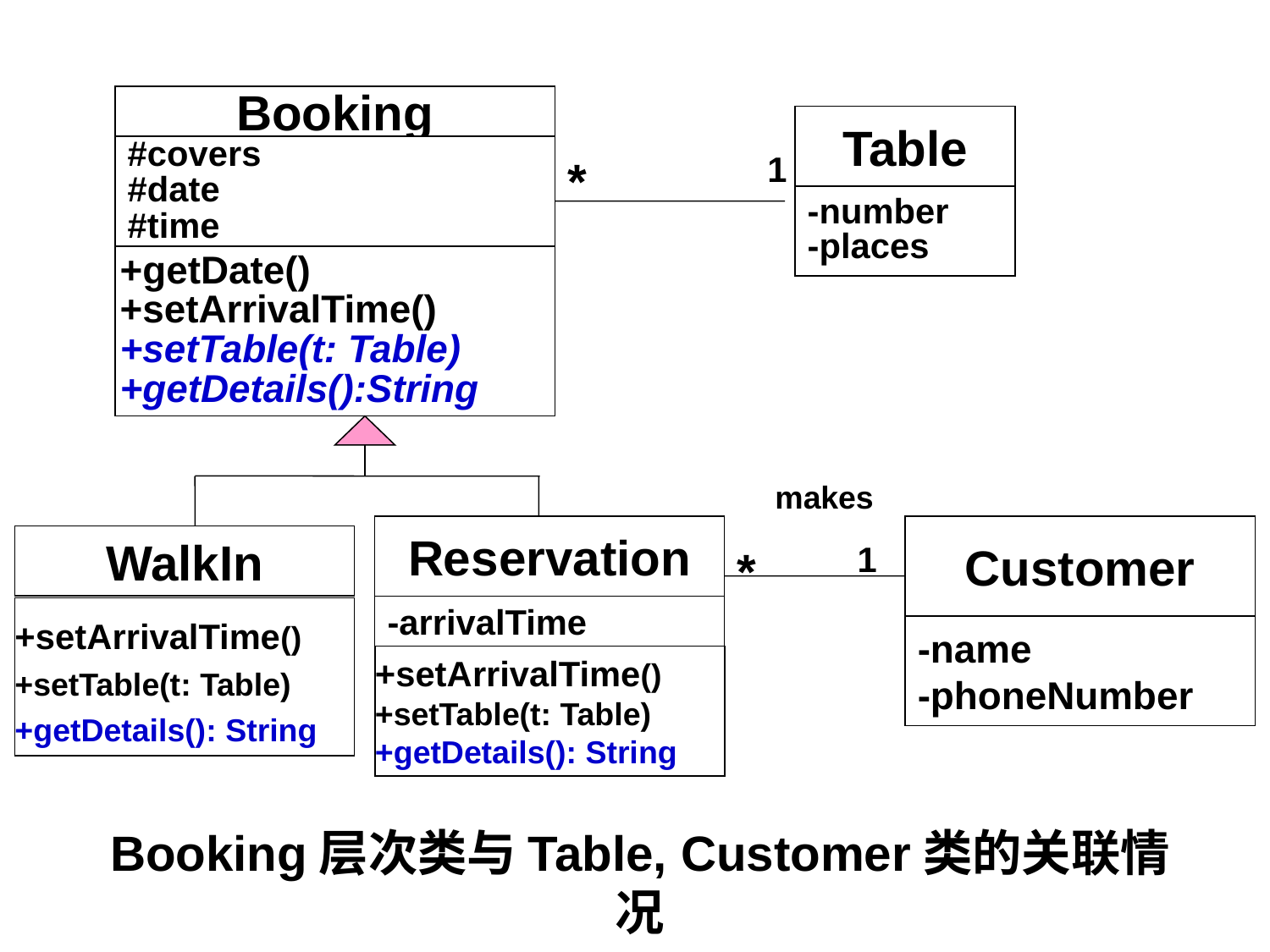

Booking
Table
#covers
#date
#time
1
*
-number
-places

+getDate()
+setArrivalTime()
+setTable(t: Table)
+getDetails():String

makes

Reservation
Customer
WalkIn
1
*

-arrivalTime
+setArrivalTime()
+setTable(t: Table)
+getDetails(): String
-name
-phoneNumber
+setArrivalTime()
+setTable(t: Table)
+getDetails(): String
Booking层次类与Table, Customer类的关联情况